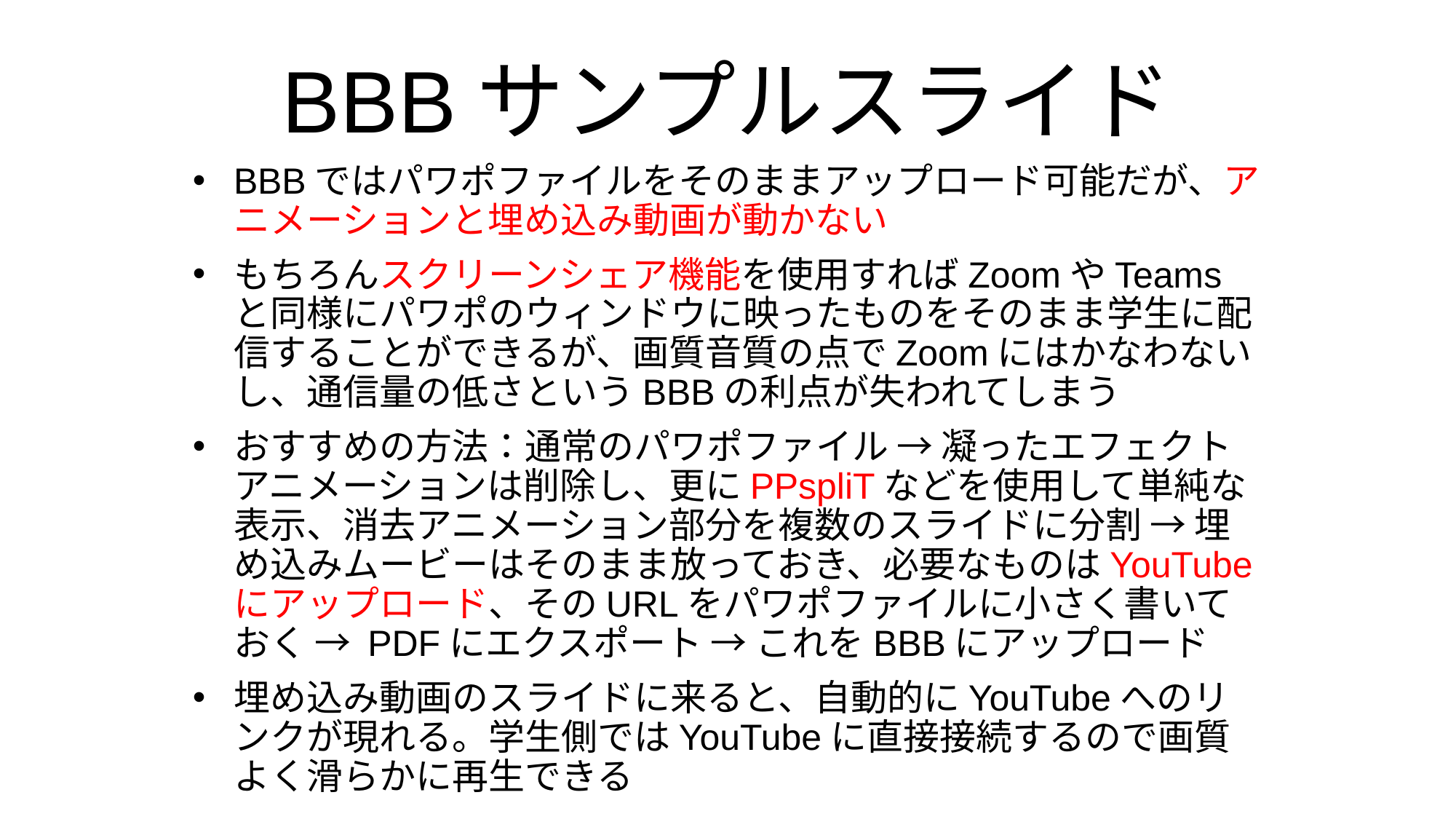

BBBサンプルスライド
BBBではパワポファイルをそのままアップロード可能だが、アニメーションと埋め込み動画が動かない
もちろんスクリーンシェア機能を使用すればZoomやTeamsと同様にパワポのウィンドウに映ったものをそのまま学生に配信することができるが、画質音質の点でZoomにはかなわないし、通信量の低さというBBBの利点が失われてしまう
おすすめの方法：通常のパワポファイル → 凝ったエフェクトアニメーションは削除し、更にPPspliTなどを使用して単純な表示、消去アニメーション部分を複数のスライドに分割 → 埋め込みムービーはそのまま放っておき、必要なものはYouTubeにアップロード、そのURLをパワポファイルに小さく書いておく → PDFにエクスポート → これをBBBにアップロード
埋め込み動画のスライドに来ると、自動的にYouTubeへのリンクが現れる。学生側ではYouTubeに直接接続するので画質よく滑らかに再生できる